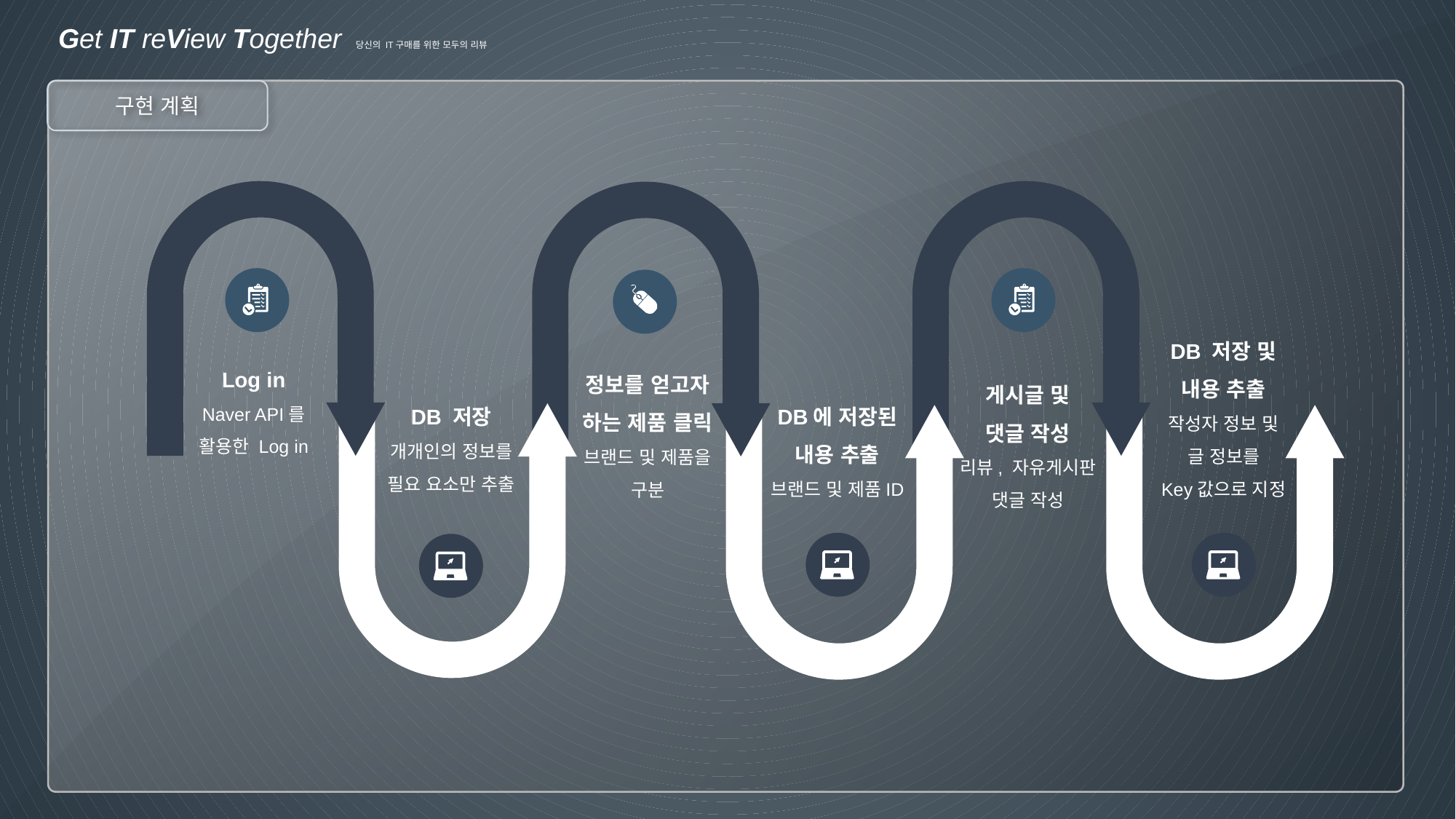

Get IT reView Together 당신의 IT구매를 위한 모두의 리뷰

구현 계획

DB 저장 및
내용 추출
작성자 정보 및
글 정보를
Key값으로 지정
Log in
Naver API를
활용한 Log in
정보를 얻고자 하는 제품 클릭
브랜드 및 제품을
구분
게시글 및
댓글 작성
리뷰, 자유게시판
댓글 작성
DB에 저장된 내용 추출
브랜드 및 제품ID
DB 저장
개개인의 정보를
필요 요소만 추출